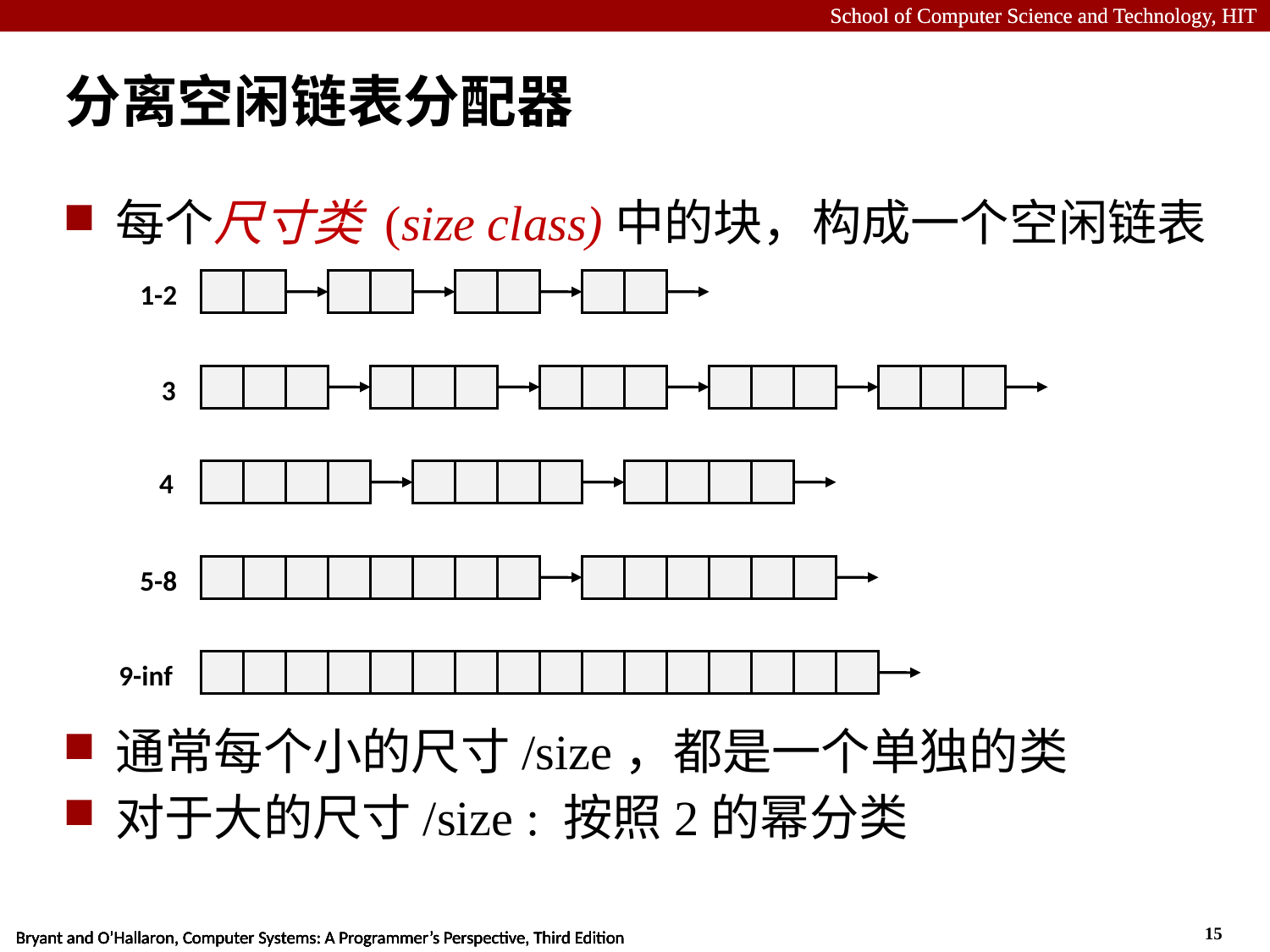

# 分离空闲链表分配器
每个尺寸类 (size class)中的块，构成一个空闲链表

通常每个小的尺寸/size，都是一个单独的类
对于大的尺寸/size : 按照2的幂分类
1-2

3

4

5-8

9-inf